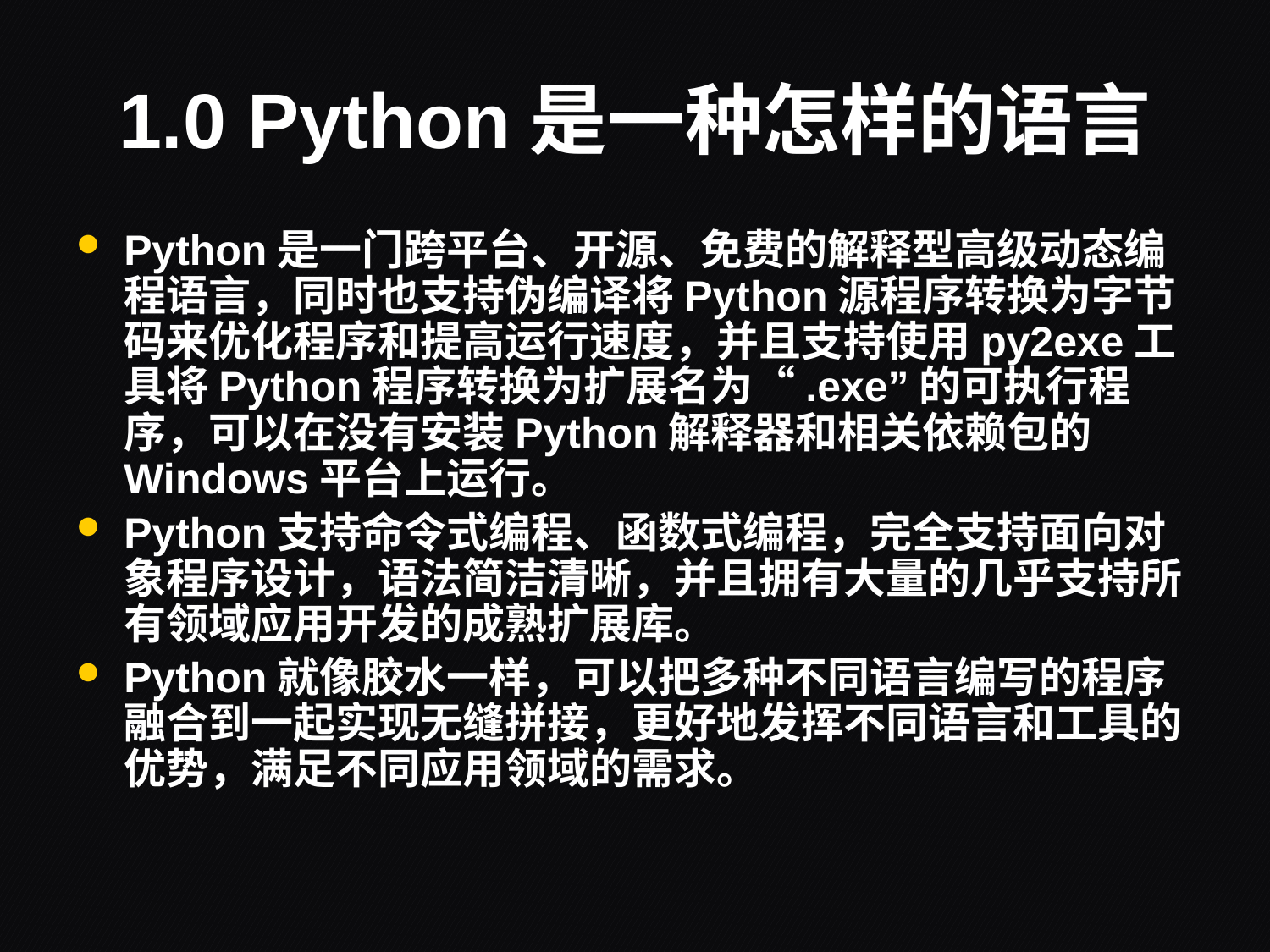

# 1.0 Python是一种怎样的语言
Python是一门跨平台、开源、免费的解释型高级动态编程语言，同时也支持伪编译将Python源程序转换为字节码来优化程序和提高运行速度，并且支持使用py2exe工具将Python程序转换为扩展名为“.exe”的可执行程序，可以在没有安装Python解释器和相关依赖包的Windows平台上运行。
Python支持命令式编程、函数式编程，完全支持面向对象程序设计，语法简洁清晰，并且拥有大量的几乎支持所有领域应用开发的成熟扩展库。
Python就像胶水一样，可以把多种不同语言编写的程序融合到一起实现无缝拼接，更好地发挥不同语言和工具的优势，满足不同应用领域的需求。